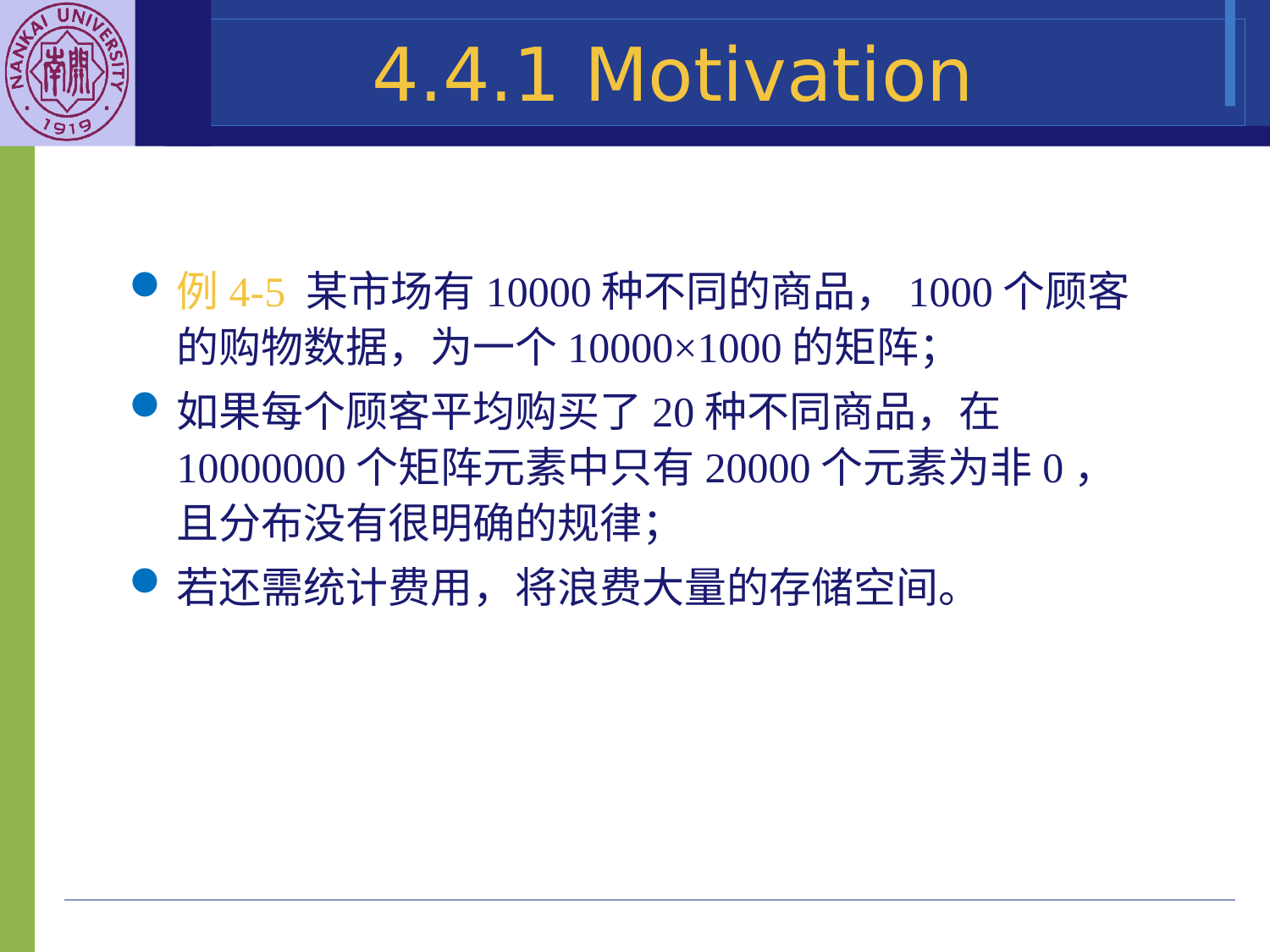

# 4.4.1 Motivation
例4-5 某市场有10000种不同的商品，1000个顾客的购物数据，为一个10000×1000的矩阵；
如果每个顾客平均购买了20种不同商品，在10000000个矩阵元素中只有20000个元素为非0，且分布没有很明确的规律；
若还需统计费用，将浪费大量的存储空间。
39